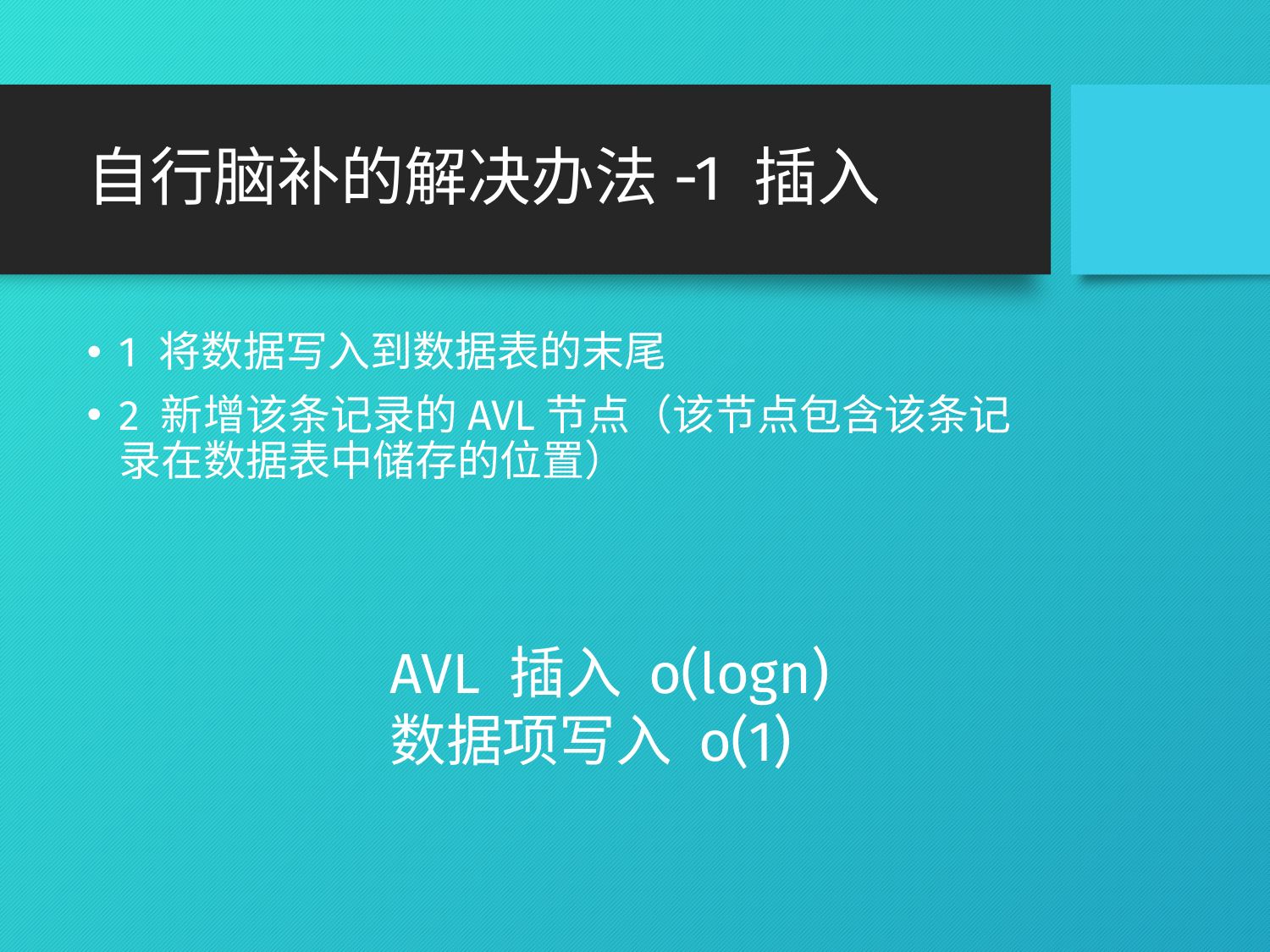

# 自行脑补的解决办法-1 插入
1 将数据写入到数据表的末尾
2 新增该条记录的AVL节点（该节点包含该条记录在数据表中储存的位置）

AVL 插入 o(logn)
数据项写入 o(1)